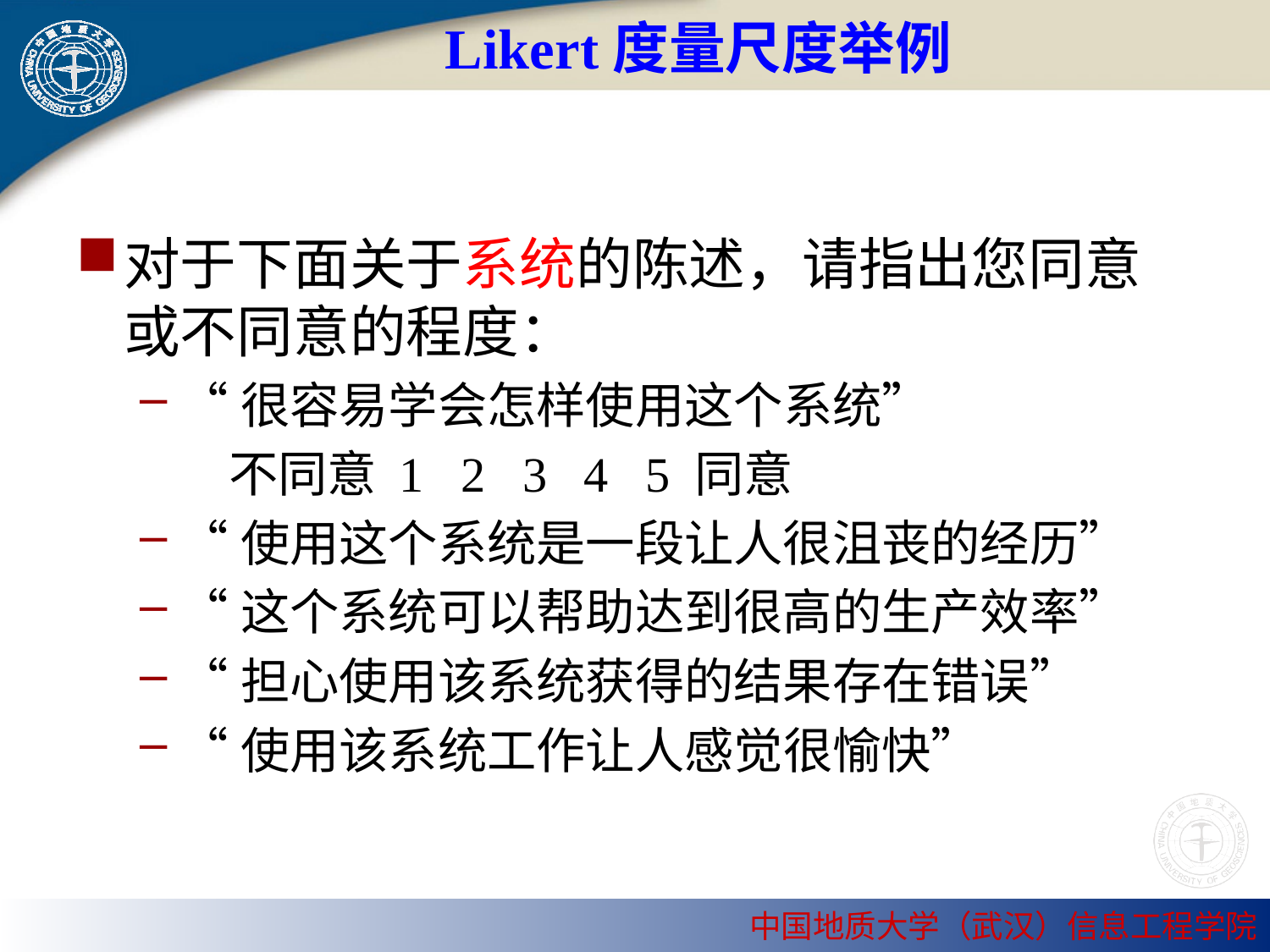

# Likert度量尺度举例
对于下面关于系统的陈述，请指出您同意或不同意的程度：
“很容易学会怎样使用这个系统”
       不同意 1   2   3   4   5 同意
“使用这个系统是一段让人很沮丧的经历”
“这个系统可以帮助达到很高的生产效率”
“担心使用该系统获得的结果存在错误”
“使用该系统工作让人感觉很愉快”